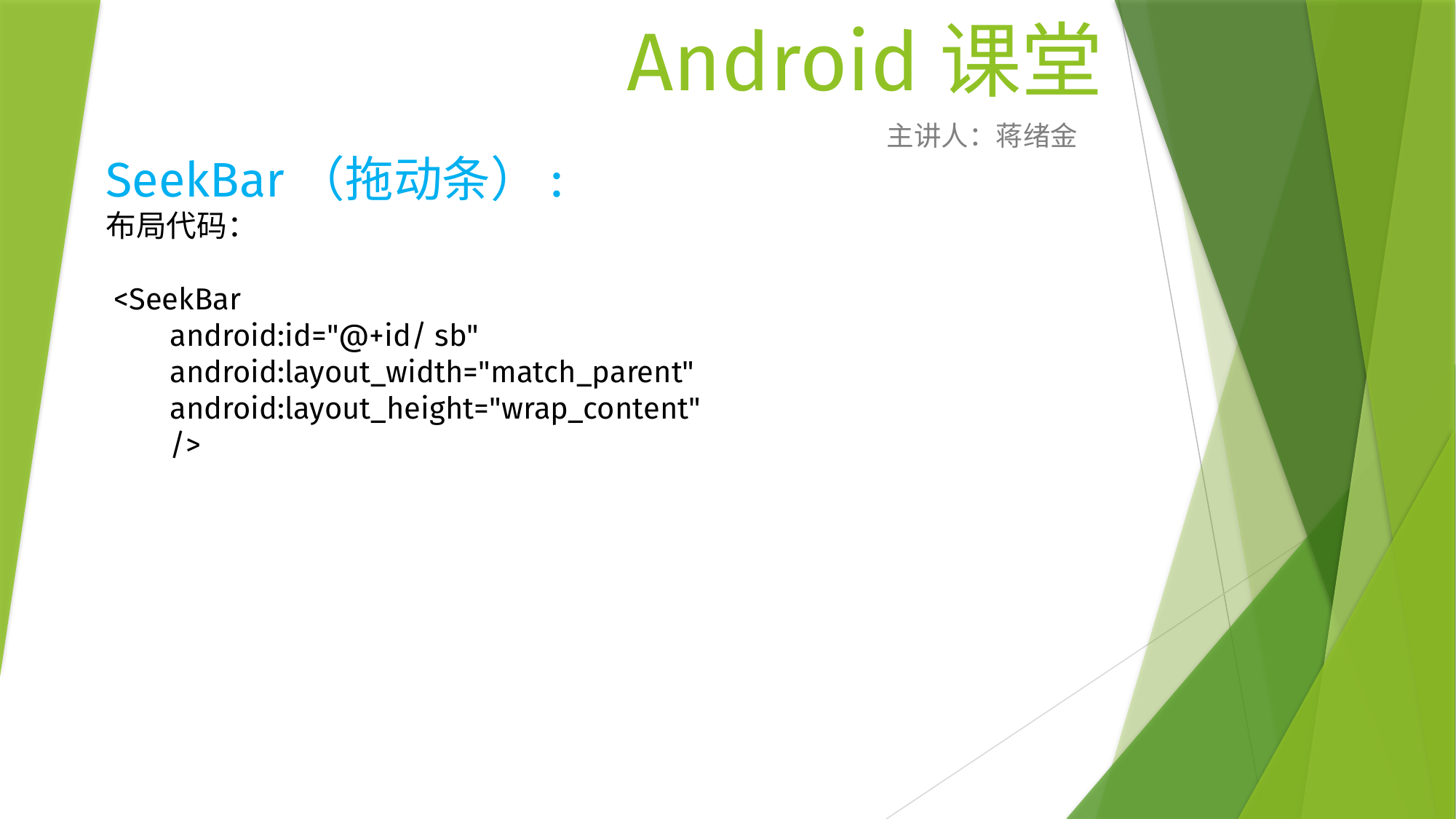

# Android课堂
主讲人：蒋绪金
SeekBar（拖动条）:
布局代码：

 <SeekBar
        android:id="@+id/ sb"
        android:layout_width="match_parent"
        android:layout_height="wrap_content"
        />